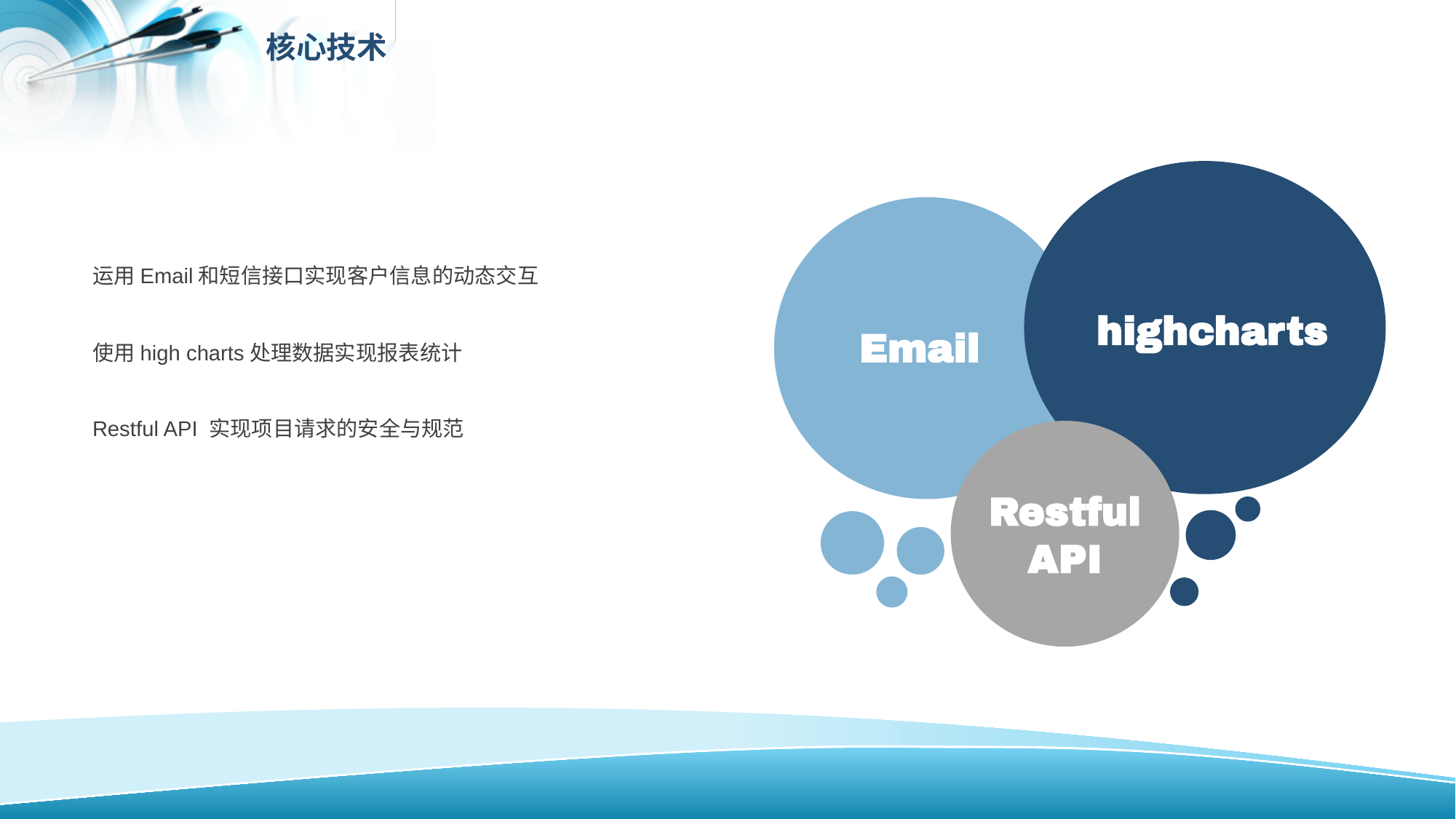

延迟符
核心技术

highcharts

Email
运用Email和短信接口实现客户信息的动态交互

使用high charts处理数据实现报表统计

Restful API 实现项目请求的安全与规范

Restful API